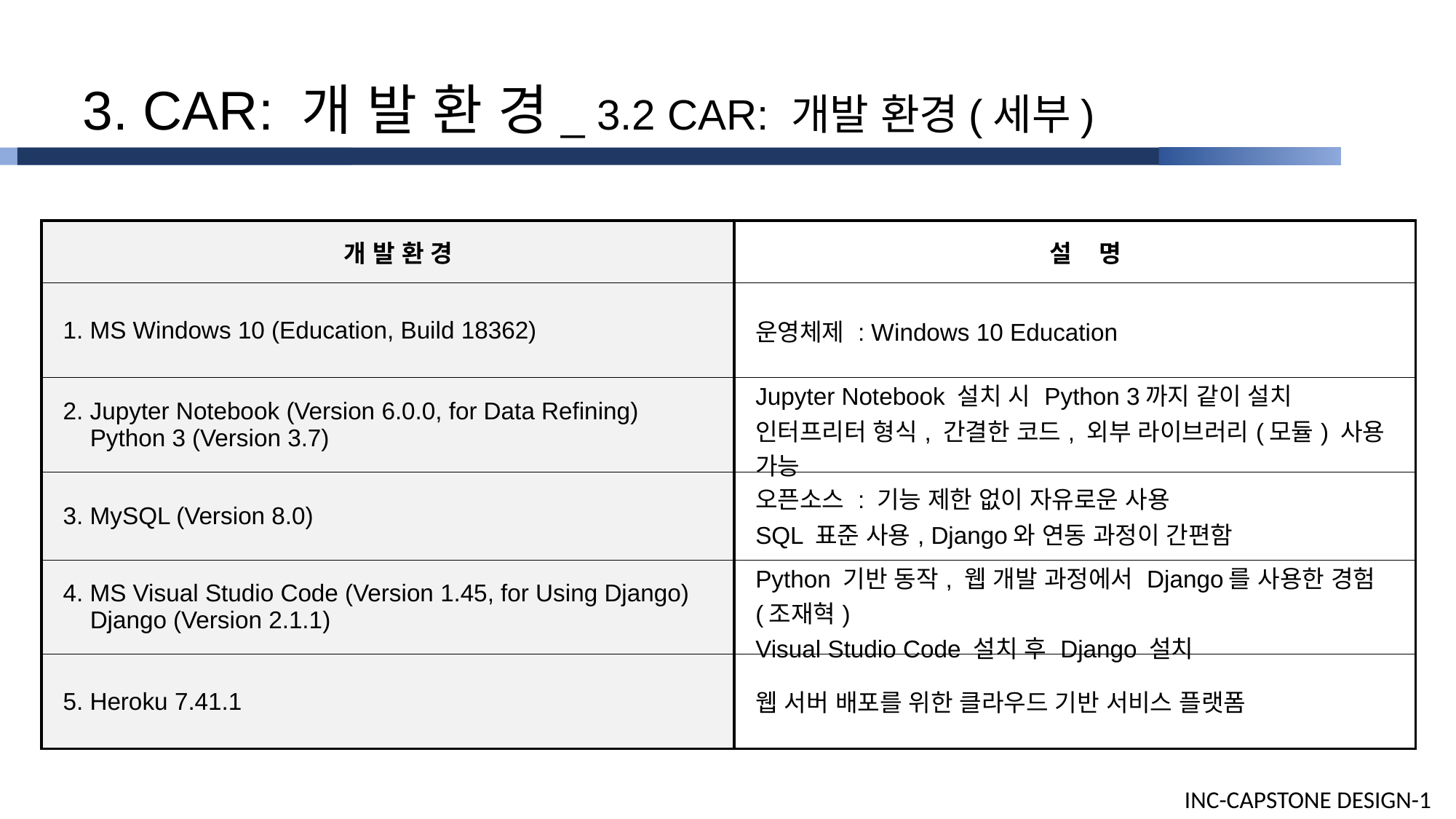

3. CAR: 개 발 환 경_ 3.2 CAR: 개발 환경(세부)
| 개 발 환 경 | 설 명 |
| --- | --- |
| 1. MS Windows 10 (Education, Build 18362) | 운영체제 : Windows 10 Education |
| 2. Jupyter Notebook (Version 6.0.0, for Data Refining) Python 3 (Version 3.7) | Jupyter Notebook 설치 시 Python 3까지 같이 설치 인터프리터 형식, 간결한 코드, 외부 라이브러리(모듈) 사용 가능 |
| 3. MySQL (Version 8.0) | 오픈소스 : 기능 제한 없이 자유로운 사용 SQL 표준 사용, Django와 연동 과정이 간편함 |
| 4. MS Visual Studio Code (Version 1.45, for Using Django) Django (Version 2.1.1) | Python 기반 동작, 웹 개발 과정에서 Django를 사용한 경험(조재혁) Visual Studio Code 설치 후 Django 설치 |
| 5. Heroku 7.41.1 | 웹 서버 배포를 위한 클라우드 기반 서비스 플랫폼 |